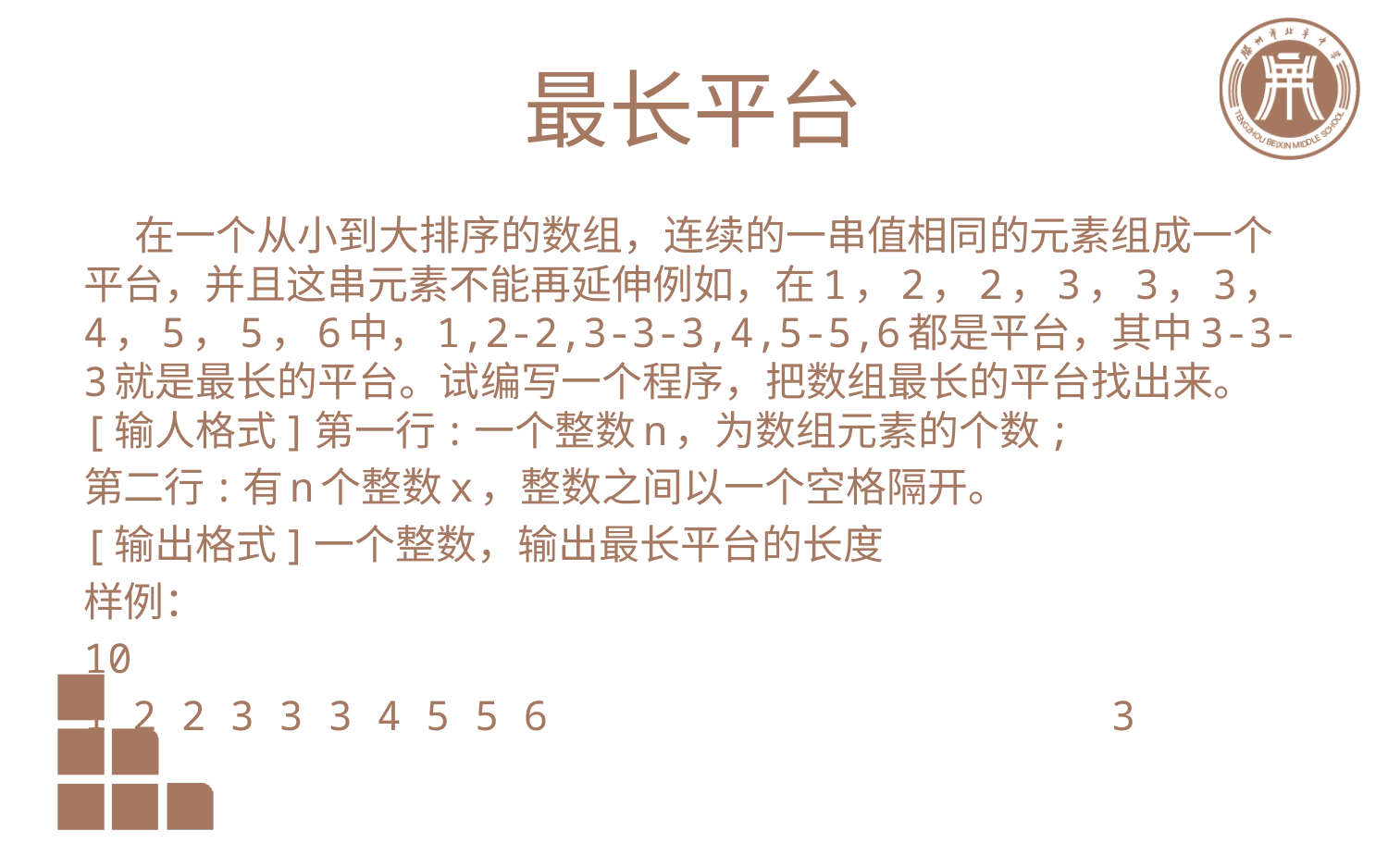

# 最长平台
     在一个从小到大排序的数组，连续的一串值相同的元素组成一个平台，并且这串元素不能再延伸例如，在1，2，2，3，3，3，4，5，5，6中，1,2-2,3-3-3,4,5-5,6都是平台，其中3-3-3就是最长的平台。试编写一个程序，把数组最长的平台找出来。[输人格式]第一行:一个整数n，为数组元素的个数;
第二行:有n个整数x，整数之间以一个空格隔开。
[输出格式]一个整数，输出最长平台的长度
样例：
10
1 2 2 3 3 3 4 5 5 6                       3